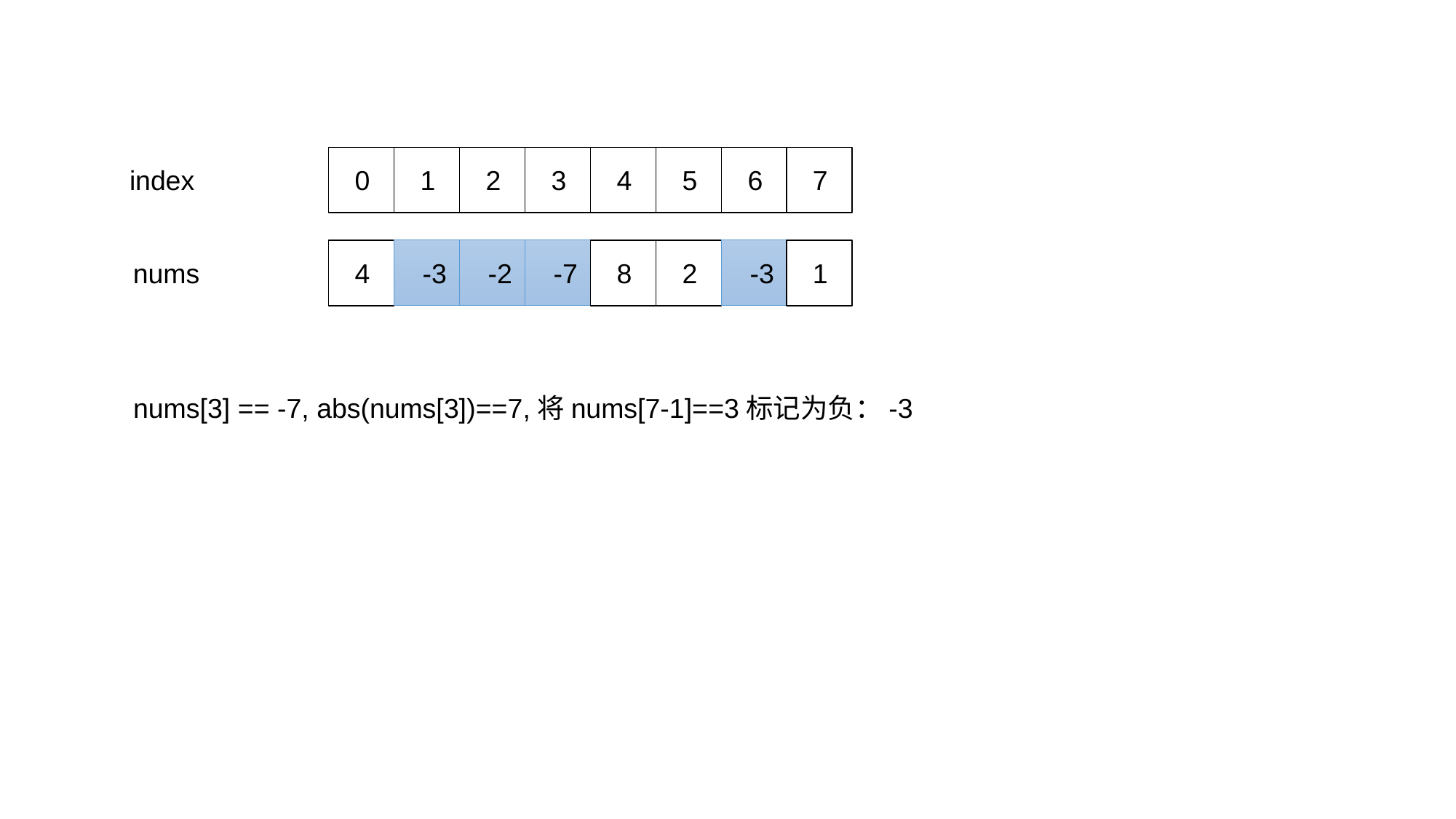

index
0
1
2
3
4
5
6
7

nums
4
-3
-2
-7
8
2
-3
1
nums[3] == -7, abs(nums[3])==7,将nums[7-1]==3标记为负：-3